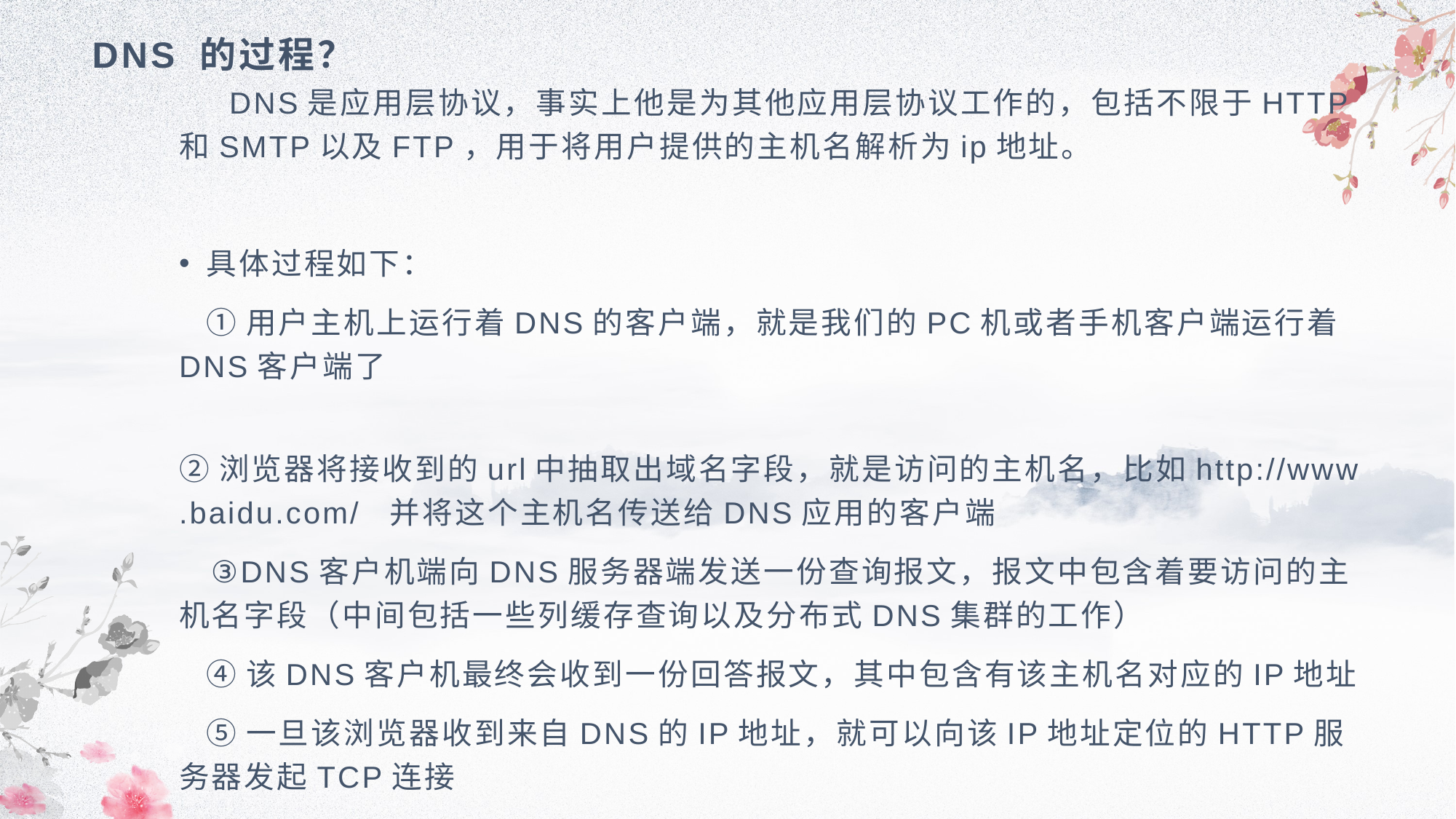

# DNS 的过程？
     DNS是应用层协议，事实上他是为其他应用层协议工作的，包括不限于HTTP和SMTP以及FTP，用于将用户提供的主机名解析为ip地址。

具体过程如下：
   ①用户主机上运行着DNS的客户端，就是我们的PC机或者手机客户端运行着DNS客户端了
   ②浏览器将接收到的url中抽取出域名字段，就是访问的主机名，比如http://www.baidu.com/  并将这个主机名传送给DNS应用的客户端
   ③DNS客户机端向DNS服务器端发送一份查询报文，报文中包含着要访问的主机名字段（中间包括一些列缓存查询以及分布式DNS集群的工作）
   ④该DNS客户机最终会收到一份回答报文，其中包含有该主机名对应的IP地址
   ⑤一旦该浏览器收到来自DNS的IP地址，就可以向该IP地址定位的HTTP服务器发起TCP连接